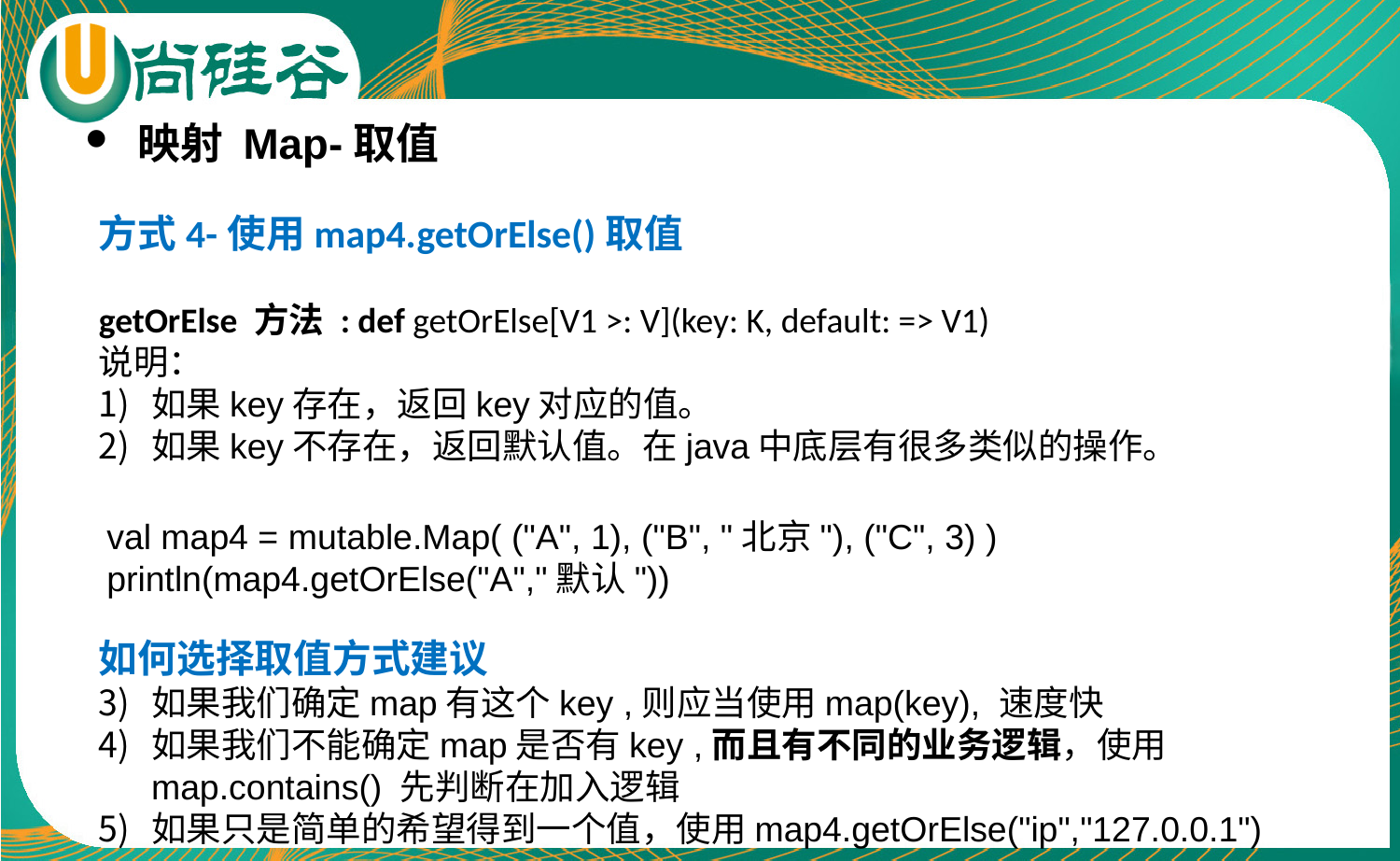

映射 Map-取值

方式4-使用map4.getOrElse()取值

getOrElse 方法 : def getOrElse[V1 >: V](key: K, default: => V1)
说明：
如果key存在，返回key对应的值。
如果key不存在，返回默认值。在java中底层有很多类似的操作。

如何选择取值方式建议
如果我们确定map有这个key ,则应当使用map(key), 速度快
如果我们不能确定map是否有key ,而且有不同的业务逻辑，使用map.contains() 先判断在加入逻辑
如果只是简单的希望得到一个值，使用map4.getOrElse("ip","127.0.0.1")
val map4 = mutable.Map( ("A", 1), ("B", "北京"), ("C", 3) )
println(map4.getOrElse("A","默认"))